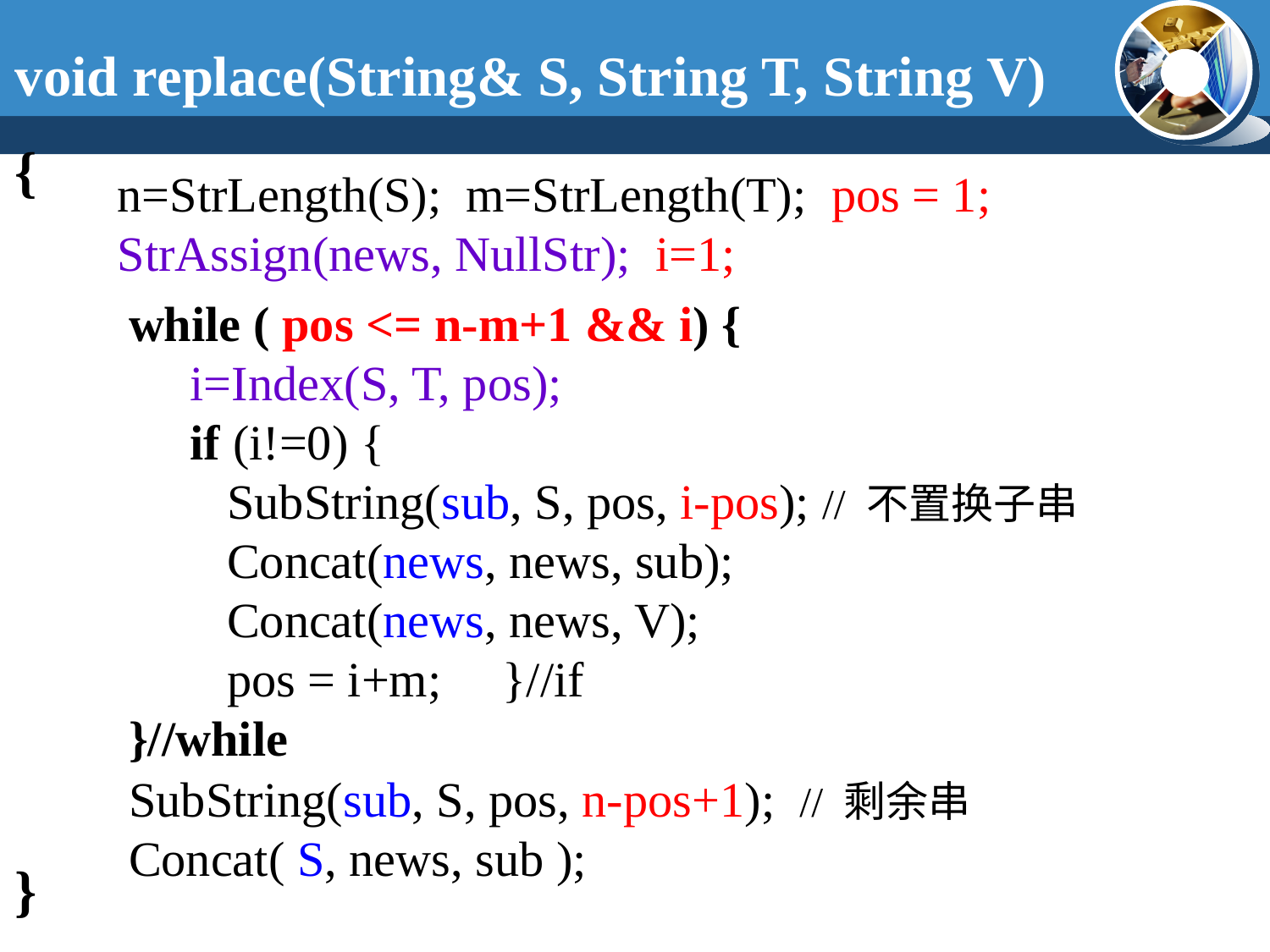

void replace(String& S, String T, String V)
{

}
n=StrLength(S);  m=StrLength(T);  pos = 1;
StrAssign(news, NullStr);  i=1;
while ( pos <= n-m+1 && i) {
     i=Index(S, T, pos);
     if (i!=0) {
        SubString(sub, S, pos, i-pos); // 不置换子串
        Concat(news, news, sub);
        Concat(news, news, V);
        pos = i+m;     }//if
}//while
SubString(sub, S, pos, n-pos+1);  // 剩余串
Concat( S, news, sub );